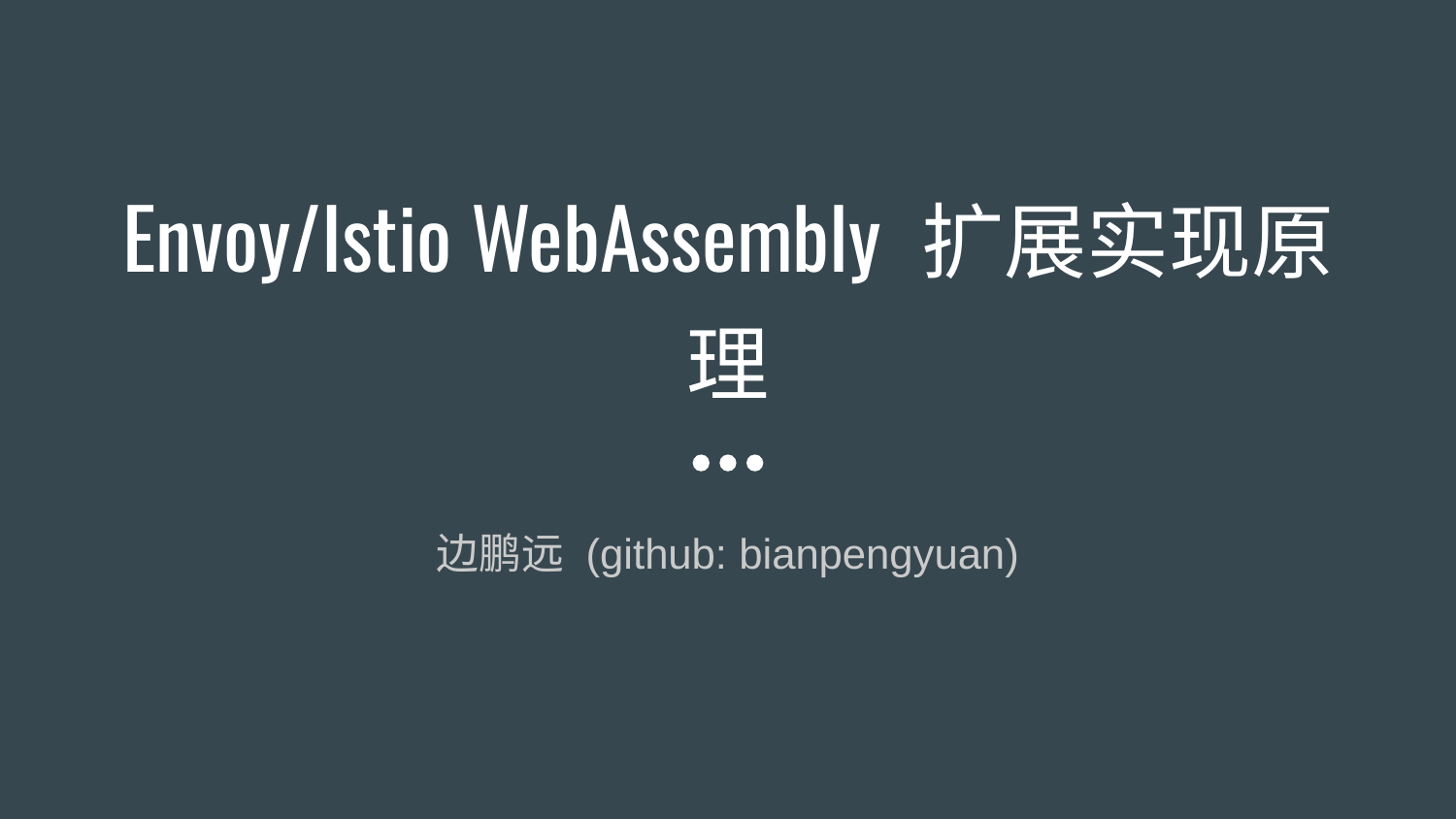

# Envoy/Istio WebAssembly 扩展实现原理
边鹏远 (github: bianpengyuan)